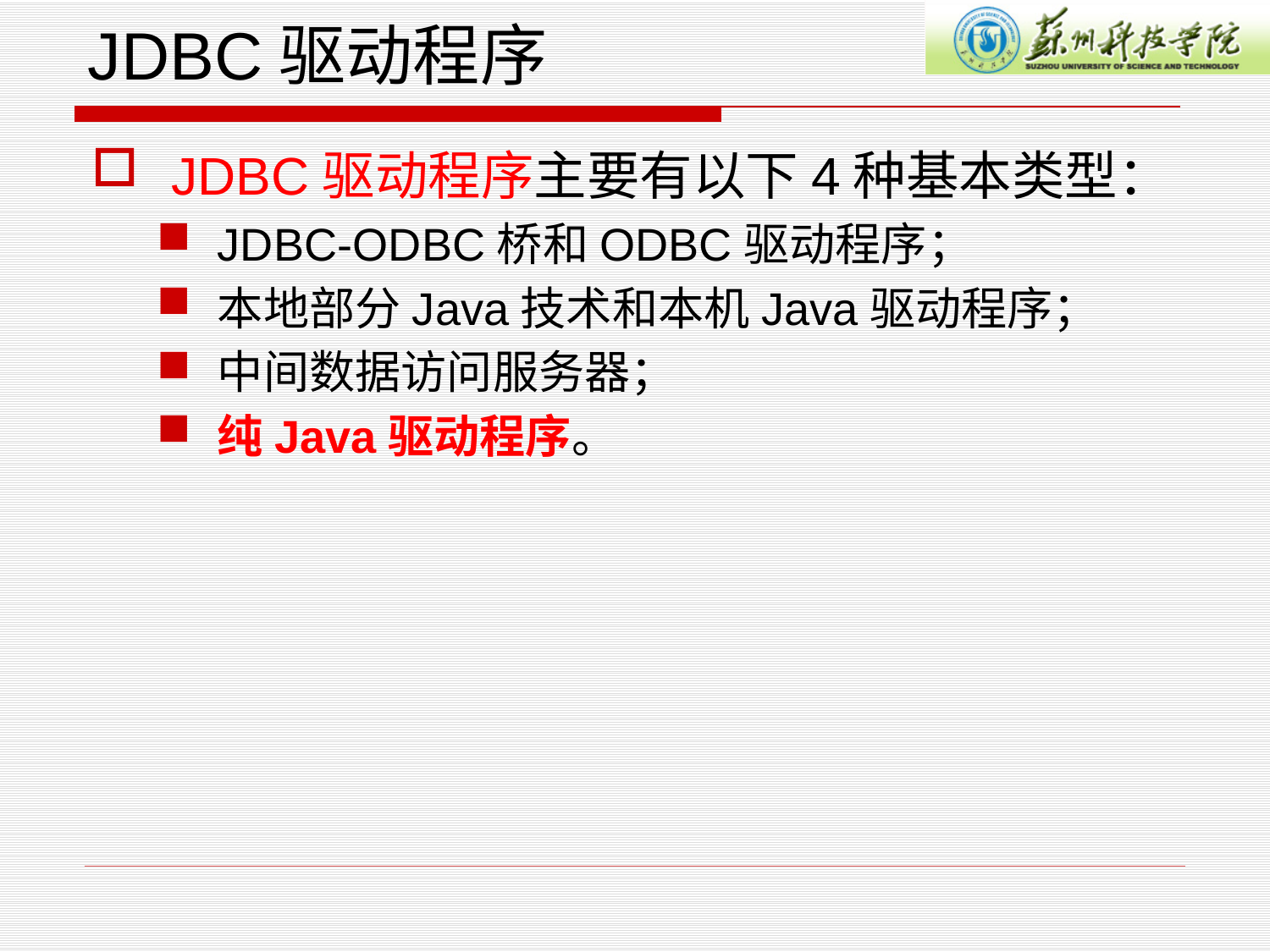

# JDBC驱动程序
 JDBC驱动程序主要有以下4种基本类型：
JDBC-ODBC桥和ODBC驱动程序；
本地部分Java技术和本机Java驱动程序；
中间数据访问服务器；
纯Java驱动程序。